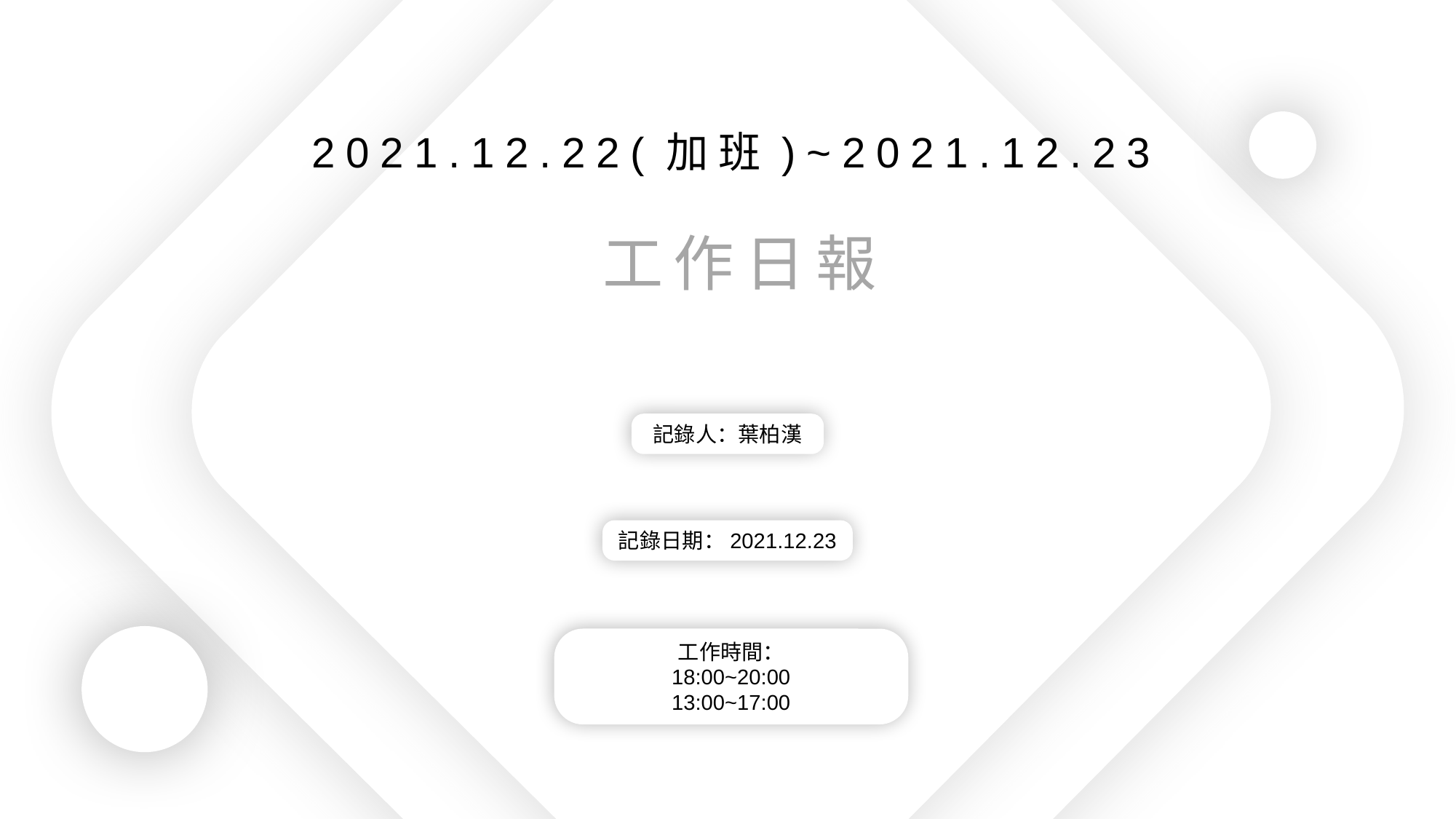

2021.12.22(加班)~2021.12.23
工作日報

記錄人：葉柏漢

記錄日期：2021.12.23

工作時間：
18:00~20:00
13:00~17:00